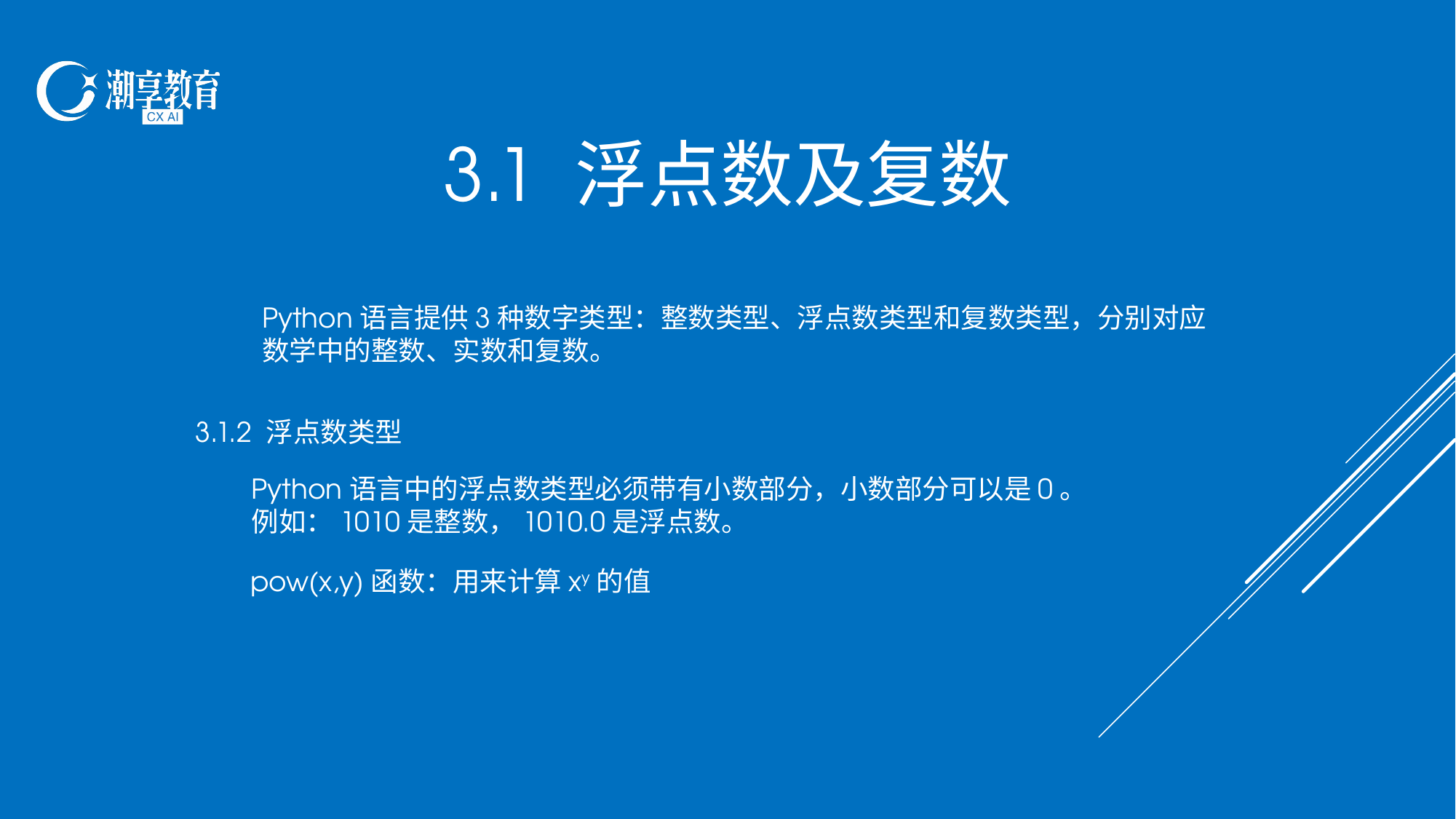

3.1 浮点数及复数
Python语言提供3种数字类型：整数类型、浮点数类型和复数类型，分别对应数学中的整数、实数和复数。
3.1.2 浮点数类型
Python语言中的浮点数类型必须带有小数部分，小数部分可以是0。
例如：1010是整数，1010.0是浮点数。
pow(x,y)函数：用来计算xy的值